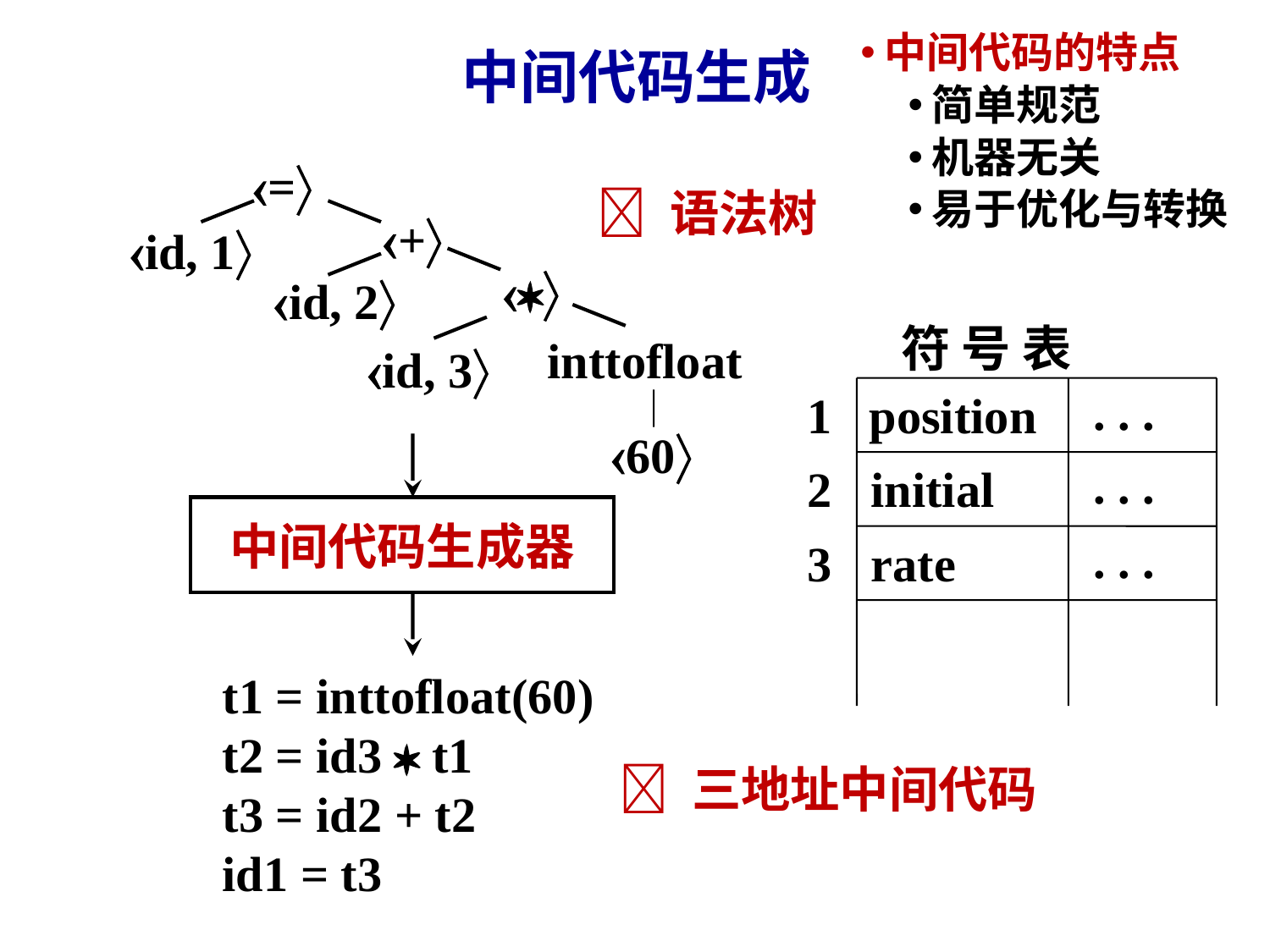

中间代码生成
中间代码的特点
简单规范
机器无关
易于优化与转换
〈=〉

〈+〉
〈id, 1〉

〈∗〉
〈id, 2〉

inttofloat
〈id, 3〉

〈60〉

中间代码生成器

t1 = inttofloat(60)
t2 = id3 ∗ t1
t3 = id2 + t2
id1 = t3
← 语法树
符 号 表
. . .
1

position

. . .
2

initial
. . .
3

rate

← 三地址中间代码